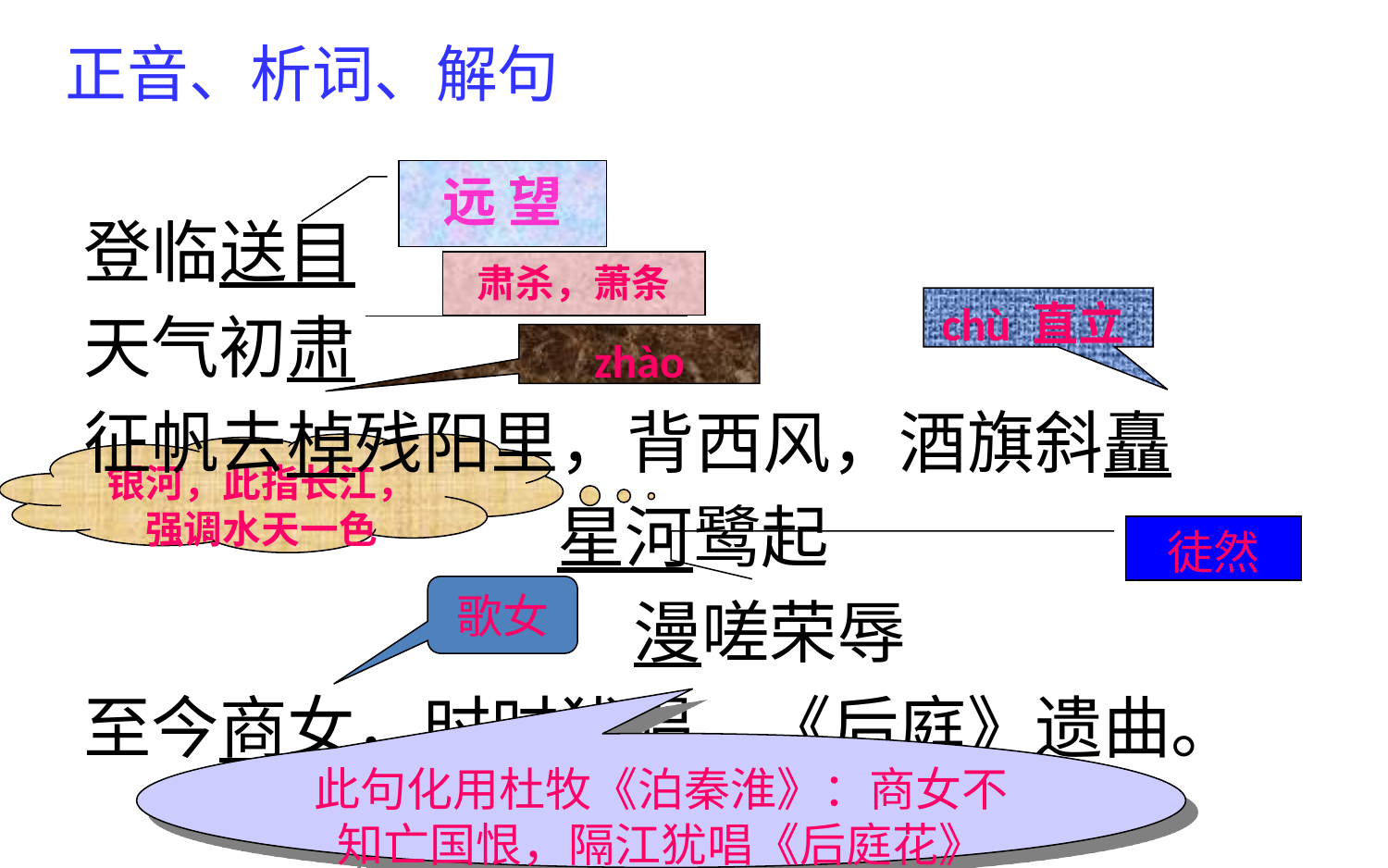

# 正音、析词、解句

远 望
登临送目
天气初肃
征帆去棹残阳里，背西风，酒旗斜矗
                              星河鹭起
                                   漫嗟荣辱
至今商女，时时犹唱，《后庭》遗曲。

肃杀，萧条
chù 直立
zhào
银河，此指长江，强调水天一色
徒然
歌女
此句化用杜牧《泊秦淮》：商女不知亡国恨，隔江犹唱《后庭花》